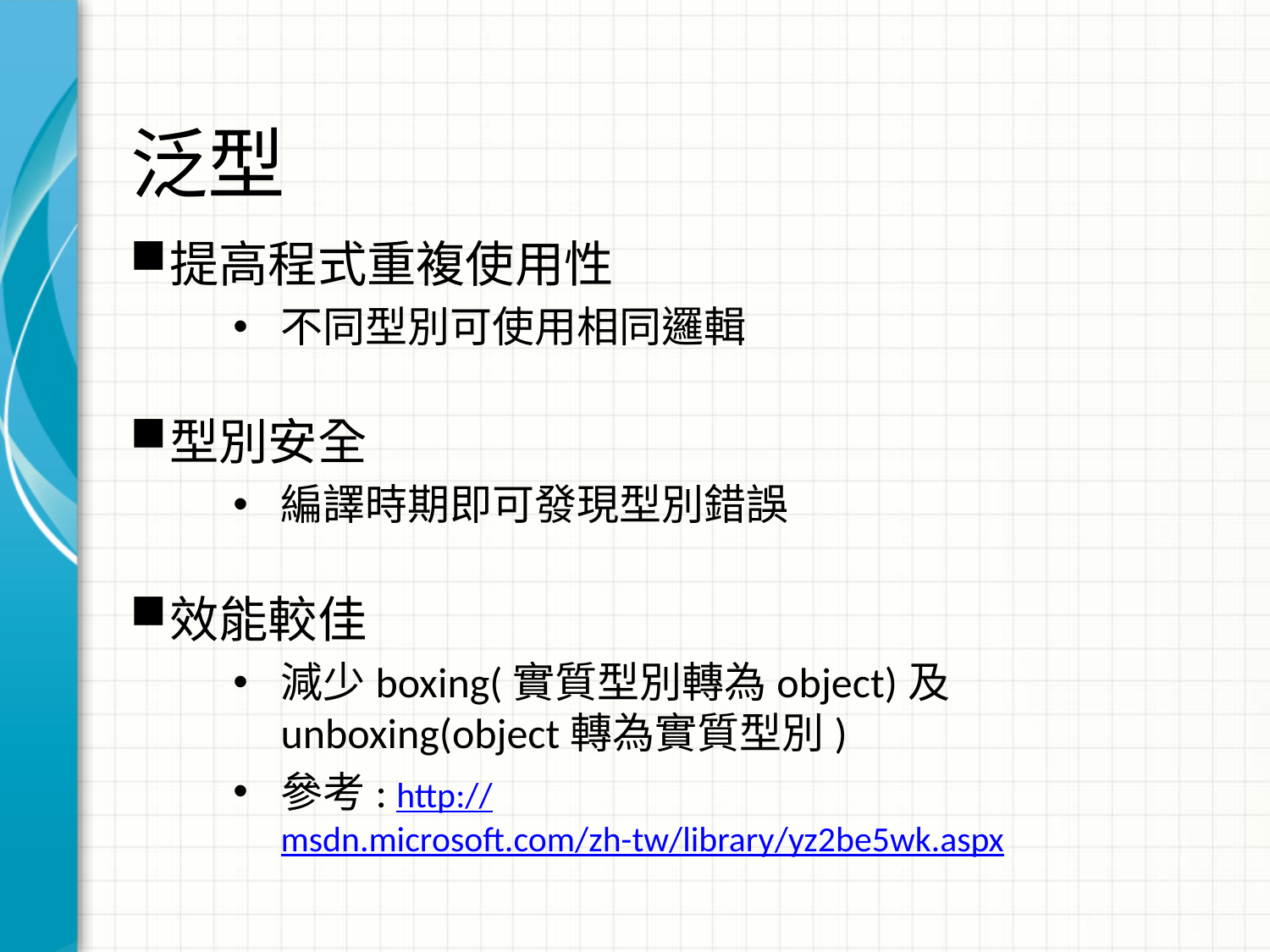

# 泛型
提高程式重複使用性
不同型別可使用相同邏輯

型別安全
編譯時期即可發現型別錯誤

效能較佳
減少boxing(實質型別轉為object)及unboxing(object轉為實質型別)
參考: http://msdn.microsoft.com/zh-tw/library/yz2be5wk.aspx